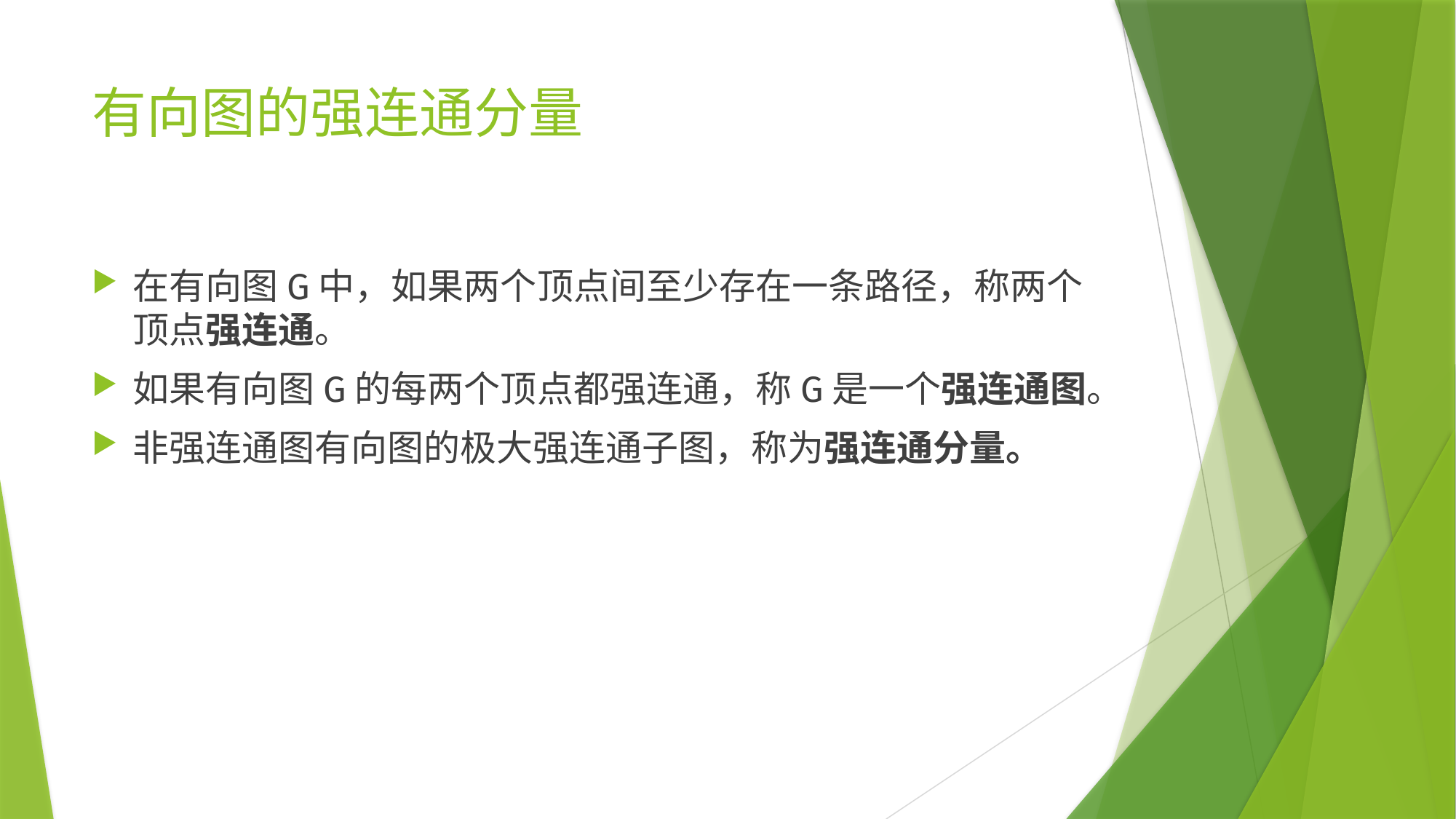

# 有向图的强连通分量
在有向图G中，如果两个顶点间至少存在一条路径，称两个顶点强连通。
如果有向图G的每两个顶点都强连通，称G是一个强连通图。
非强连通图有向图的极大强连通子图，称为强连通分量。